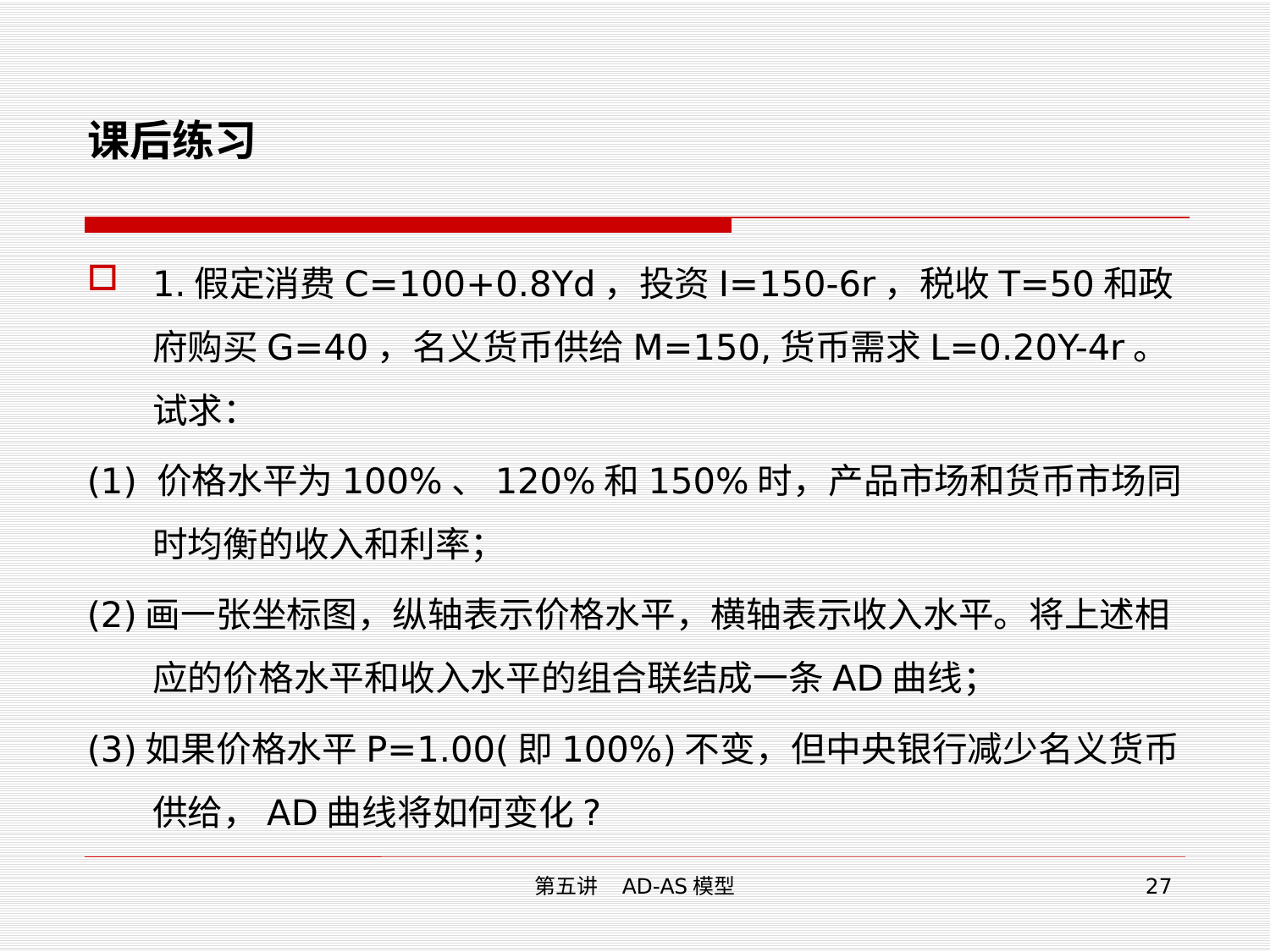

# 课后练习
1.假定消费C=100+0.8Yd，投资I=150-6r，税收T=50和政府购买G=40，名义货币供给M=150,货币需求L=0.20Y-4r。试求：
(1) 价格水平为100%、120%和150%时，产品市场和货币市场同时均衡的收入和利率；
(2)画一张坐标图，纵轴表示价格水平，横轴表示收入水平。将上述相应的价格水平和收入水平的组合联结成一条AD曲线；
(3)如果价格水平P=1.00(即100%)不变，但中央银行减少名义货币供给，AD曲线将如何变化?
第五讲    AD-AS模型
27